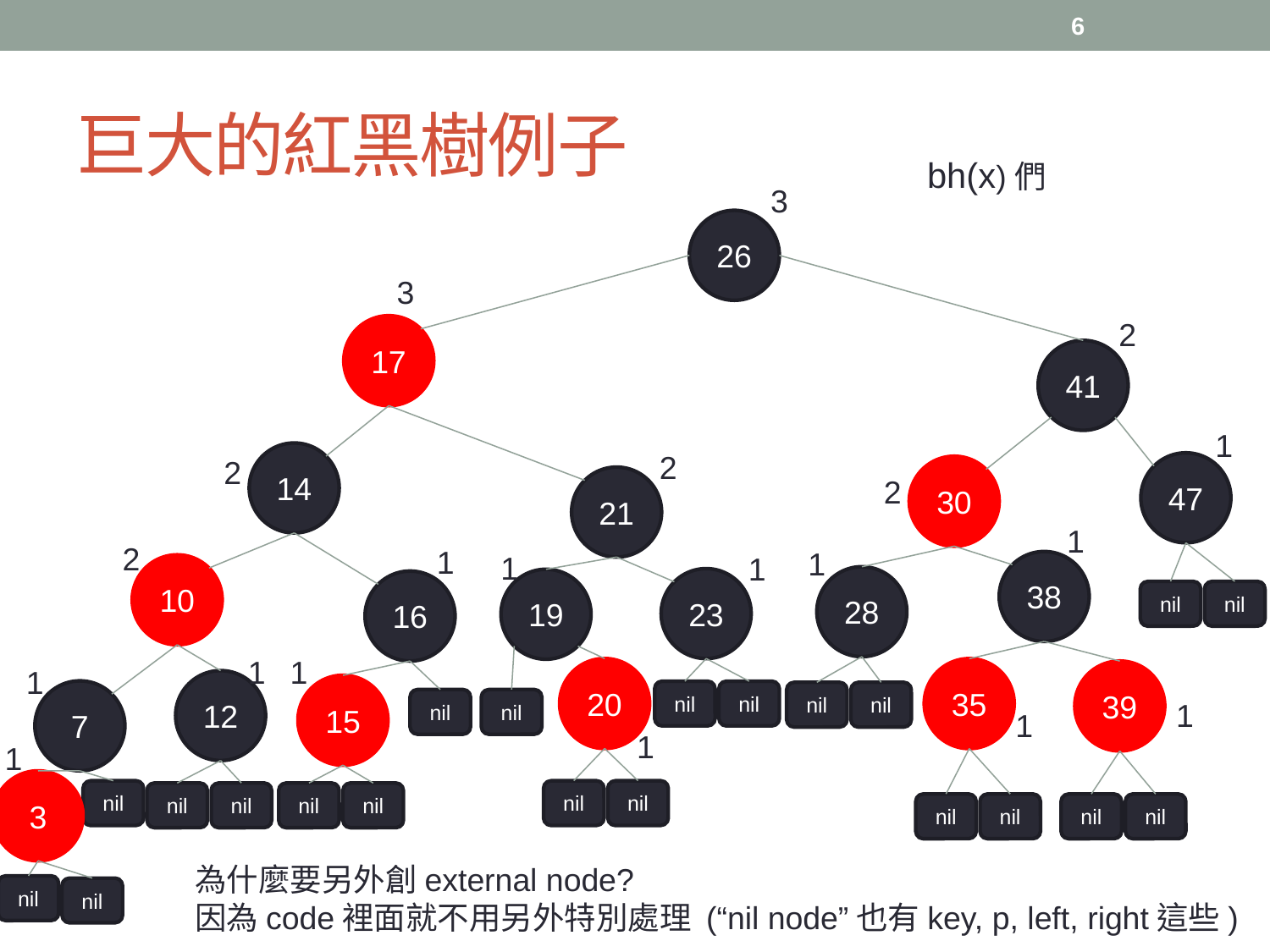

6
# 巨大的紅黑樹例子
bh(x)們
3
26
3
2
17
41
1
2
14
2
47
30
2
21
1
2
1
1
1
1
38
10
28
23
19
16
nil
nil
1
1
1
20
35
39
12
15
7
nil
nil
nil
nil
1
nil
nil
1
1
1
3
nil
nil
nil
nil
nil
nil
nil
nil
nil
nil
nil
為什麼要另外創external node?
因為code裡面就不用另外特別處理 (“nil node”也有key, p, left, right這些)
nil
nil